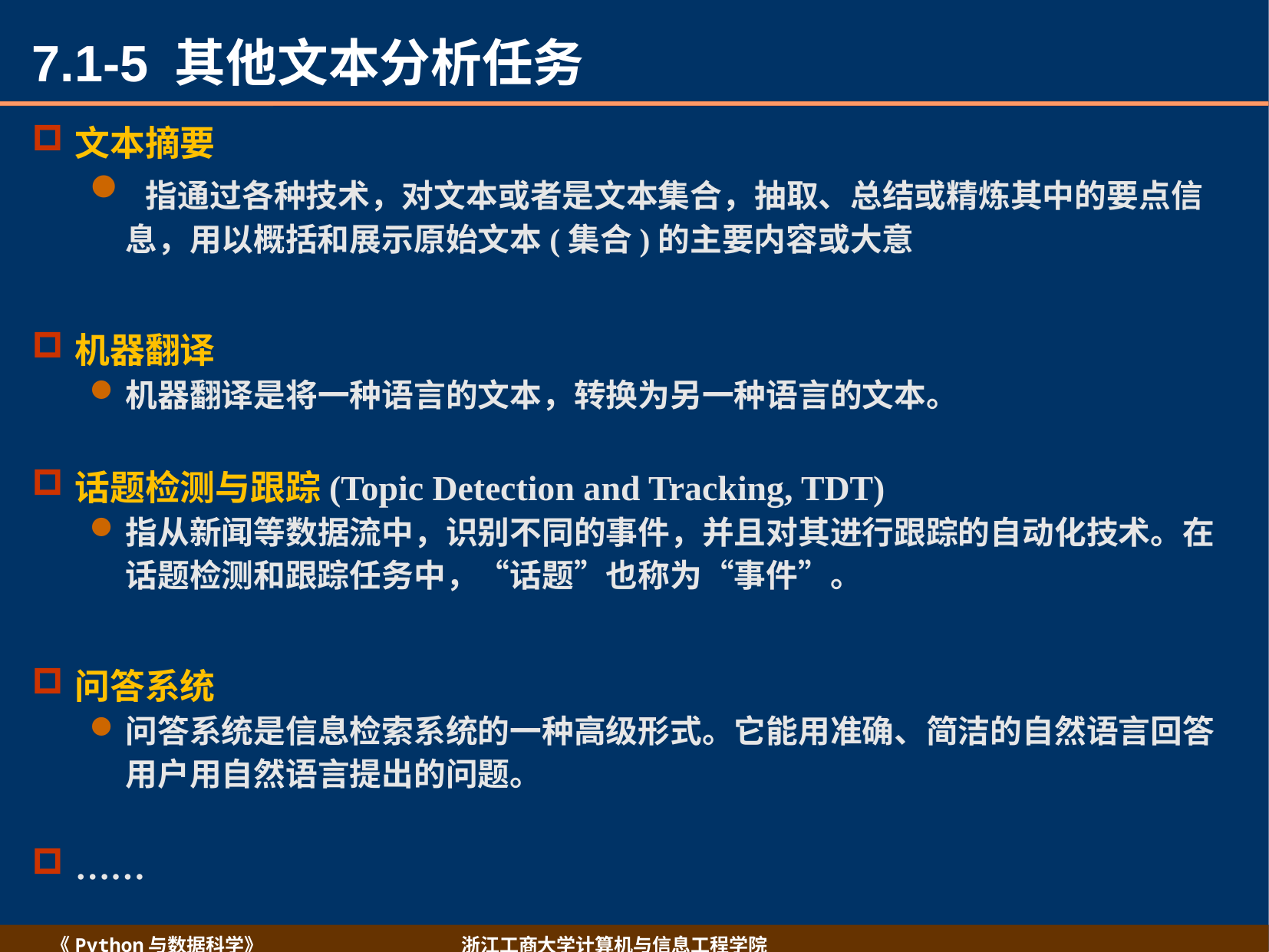

# 7.1-5 其他文本分析任务
文本摘要
 指通过各种技术，对文本或者是文本集合，抽取、总结或精炼其中的要点信息，用以概括和展示原始文本(集合)的主要内容或大意

机器翻译
机器翻译是将一种语言的文本，转换为另一种语言的文本。

话题检测与跟踪(Topic Detection and Tracking, TDT)
指从新闻等数据流中，识别不同的事件，并且对其进行跟踪的自动化技术。在话题检测和跟踪任务中，“话题”也称为“事件”。

问答系统
问答系统是信息检索系统的一种高级形式。它能用准确、简洁的自然语言回答用户用自然语言提出的问题。

……